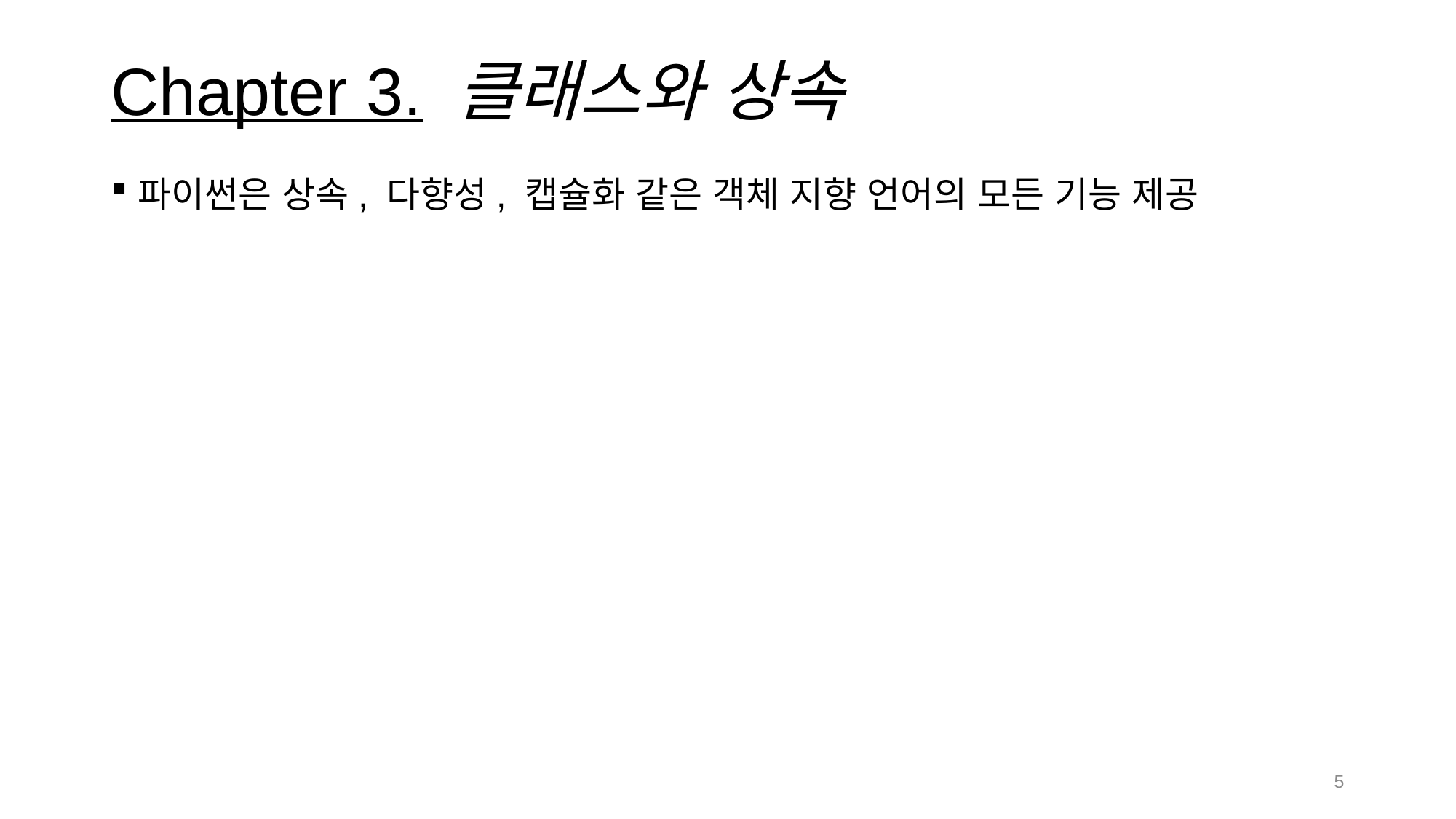

# Chapter 3. 클래스와 상속
파이썬은 상속, 다향성, 캡슐화 같은 객체 지향 언어의 모든 기능 제공
5